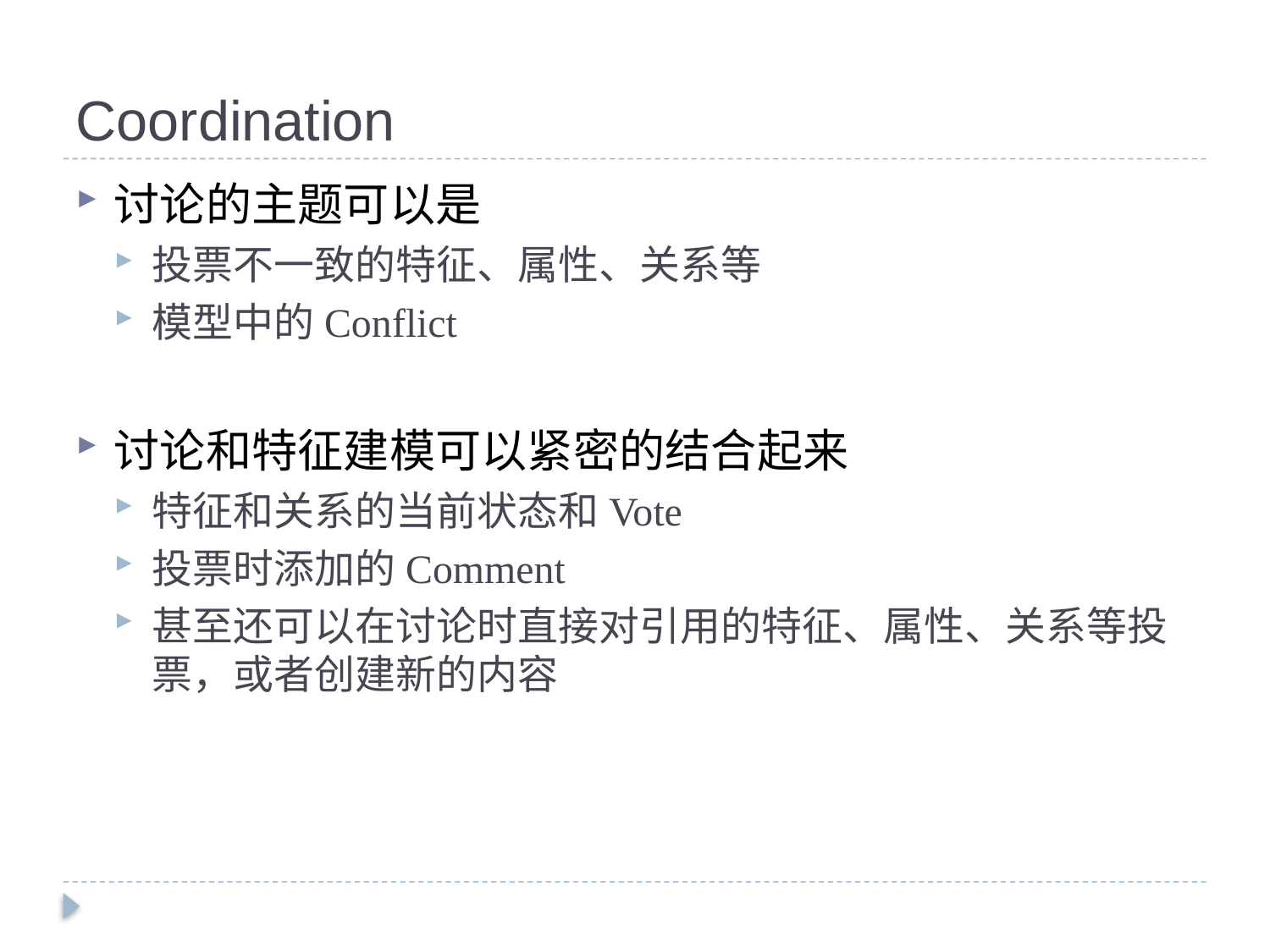

# Coordination
讨论的主题可以是
投票不一致的特征、属性、关系等
模型中的Conflict

讨论和特征建模可以紧密的结合起来
特征和关系的当前状态和Vote
投票时添加的Comment
甚至还可以在讨论时直接对引用的特征、属性、关系等投票，或者创建新的内容